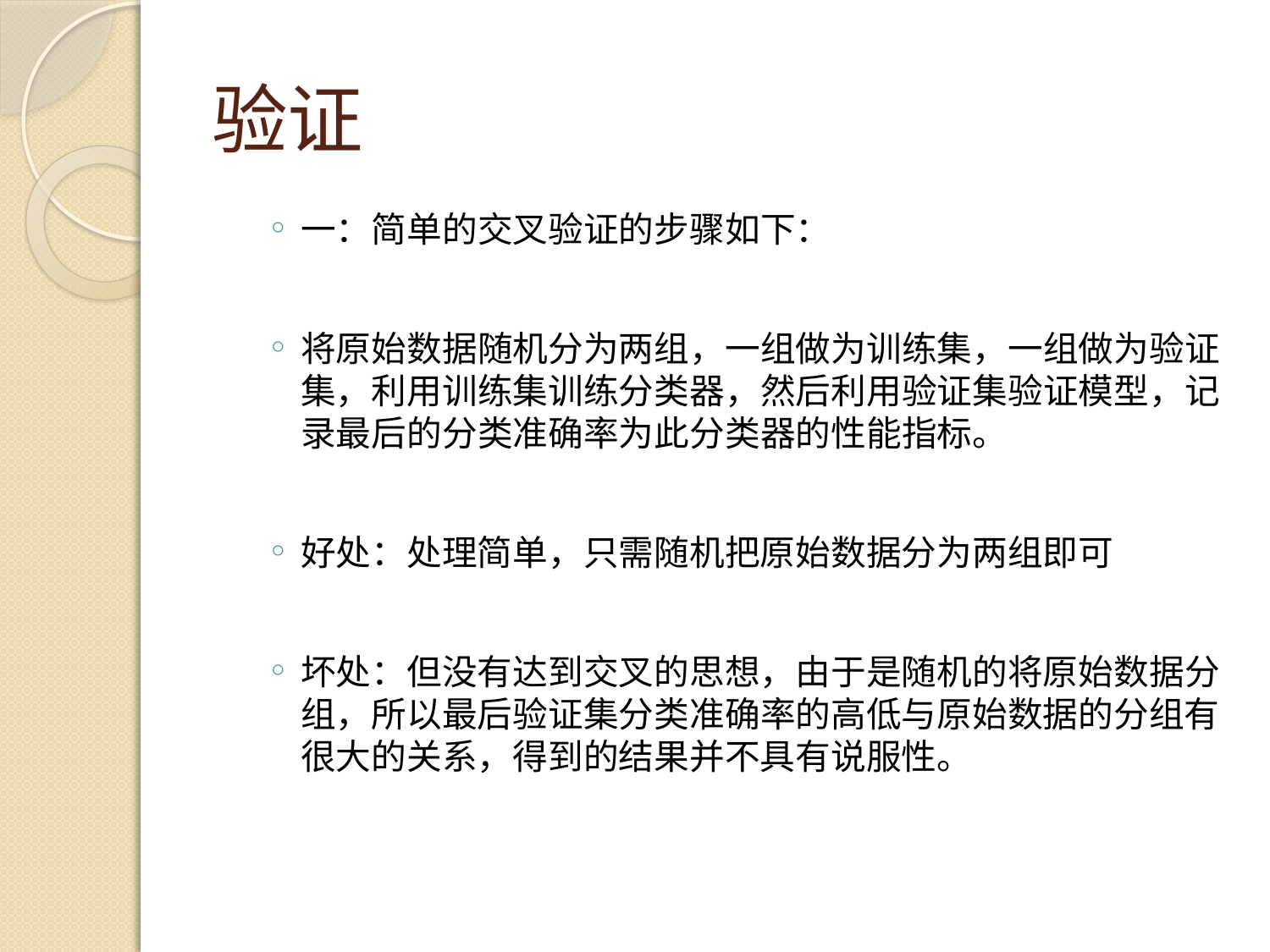

# 验证
一：简单的交叉验证的步骤如下：

将原始数据随机分为两组，一组做为训练集，一组做为验证集，利用训练集训练分类器，然后利用验证集验证模型，记录最后的分类准确率为此分类器的性能指标。

好处：处理简单，只需随机把原始数据分为两组即可

坏处：但没有达到交叉的思想，由于是随机的将原始数据分组，所以最后验证集分类准确率的高低与原始数据的分组有很大的关系，得到的结果并不具有说服性。